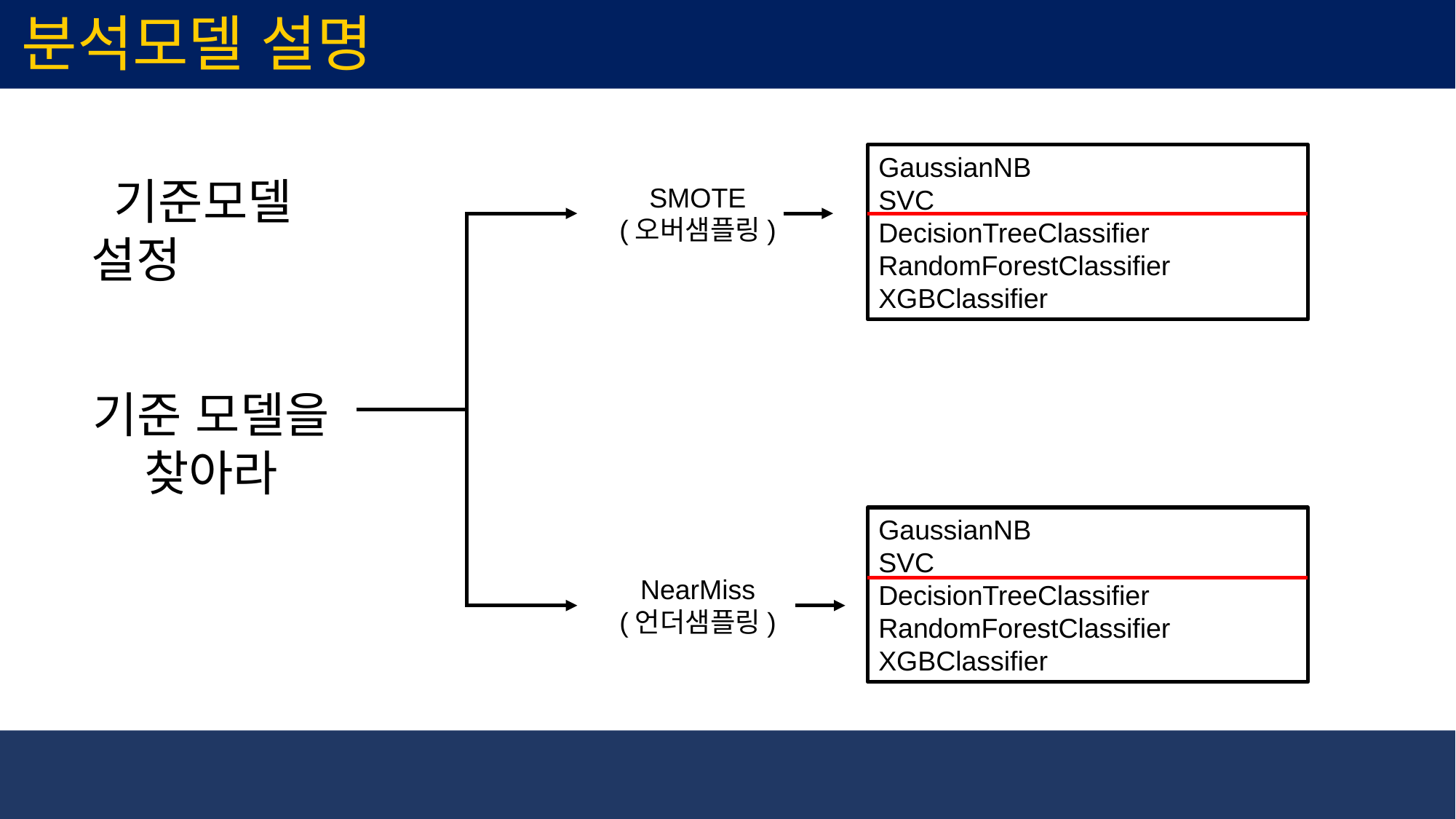

분석모델 설명
GaussianNB
SVC
DecisionTreeClassifier
RandomForestClassifier
XGBClassifier
 기준모델 설정
SMOTE
(오버샘플링)
기준 모델을 찾아라
GaussianNB
SVC
DecisionTreeClassifier
RandomForestClassifier
XGBClassifier
NearMiss
(언더샘플링)